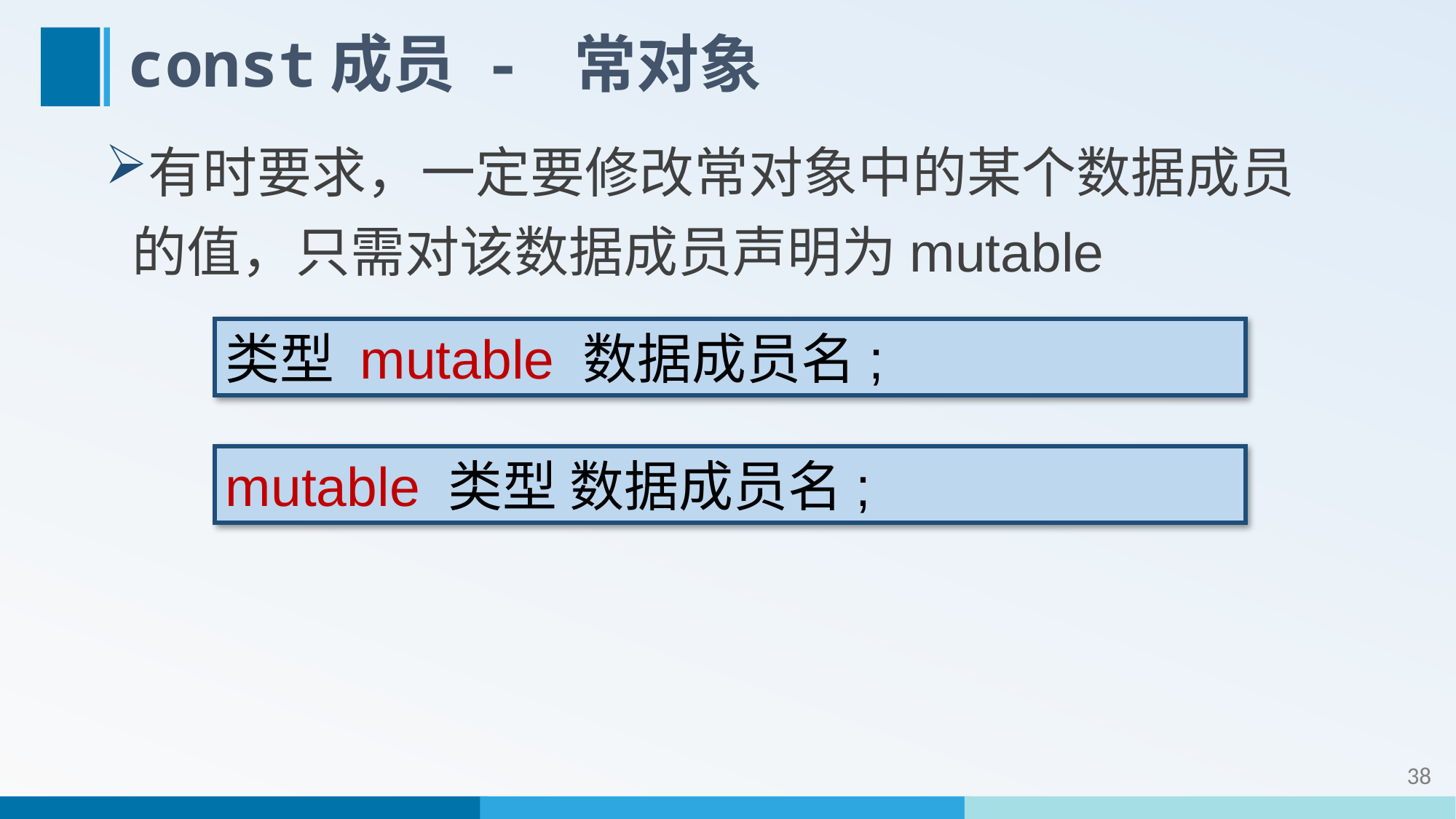

# const成员 - 常对象
有时要求，一定要修改常对象中的某个数据成员的值，只需对该数据成员声明为mutable
类型 mutable 数据成员名;
mutable 类型 数据成员名;